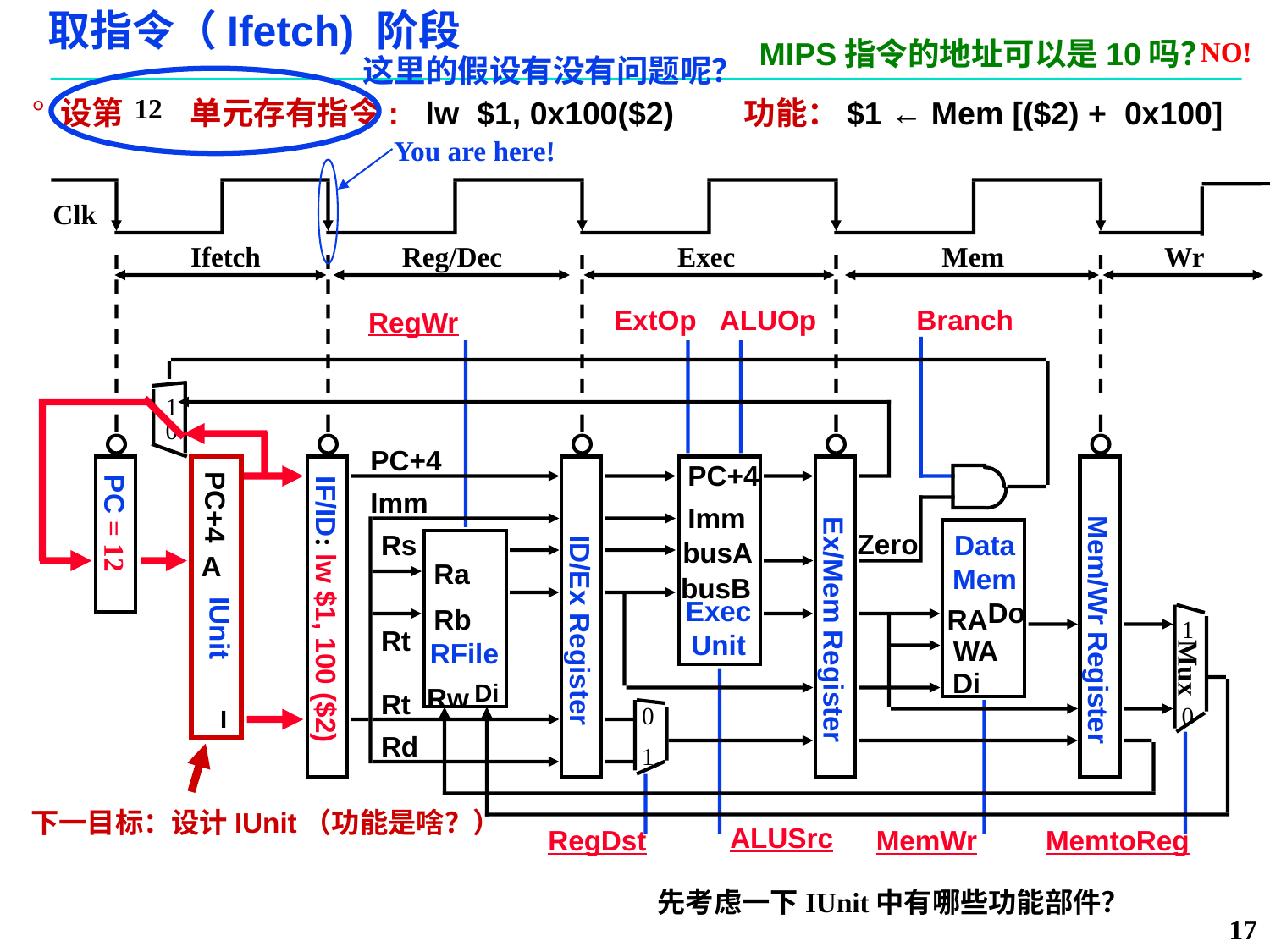

# 取指令（Ifetch) 阶段
MIPS指令的地址可以是10吗？
NO!
这里的假设有没有问题呢？

12
设第 10 单元存有指令:   lw  $1, 0x100($2)       功能：$1 ← Mem [($2) +  0x100]
You are here!

Clk

Ifetch

Reg/Dec

Exec

Mem

Wr

ExtOp
ALUOp
Branch
RegWr

1

0

PC+4
PC+4

Imm
PC+4

Imm

PC = 12

Zero
Data
Mem
Rs
busA

A

Ra

busB

IF/ID: lw $1, 100 ($2)
Exec
Unit
Do

RA
Rb

1

Mux
0

IUnit
Mem/Wr Register
Ex/Mem Register
ID/Ex Register

Rt

WA
RFile

Di

Di
Rw

Rt

0
I

Rd

1

下一目标：设计IUnit（功能是啥？）

ALUSrc
RegDst
MemWr
MemtoReg
先考虑一下IUnit中有哪些功能部件？